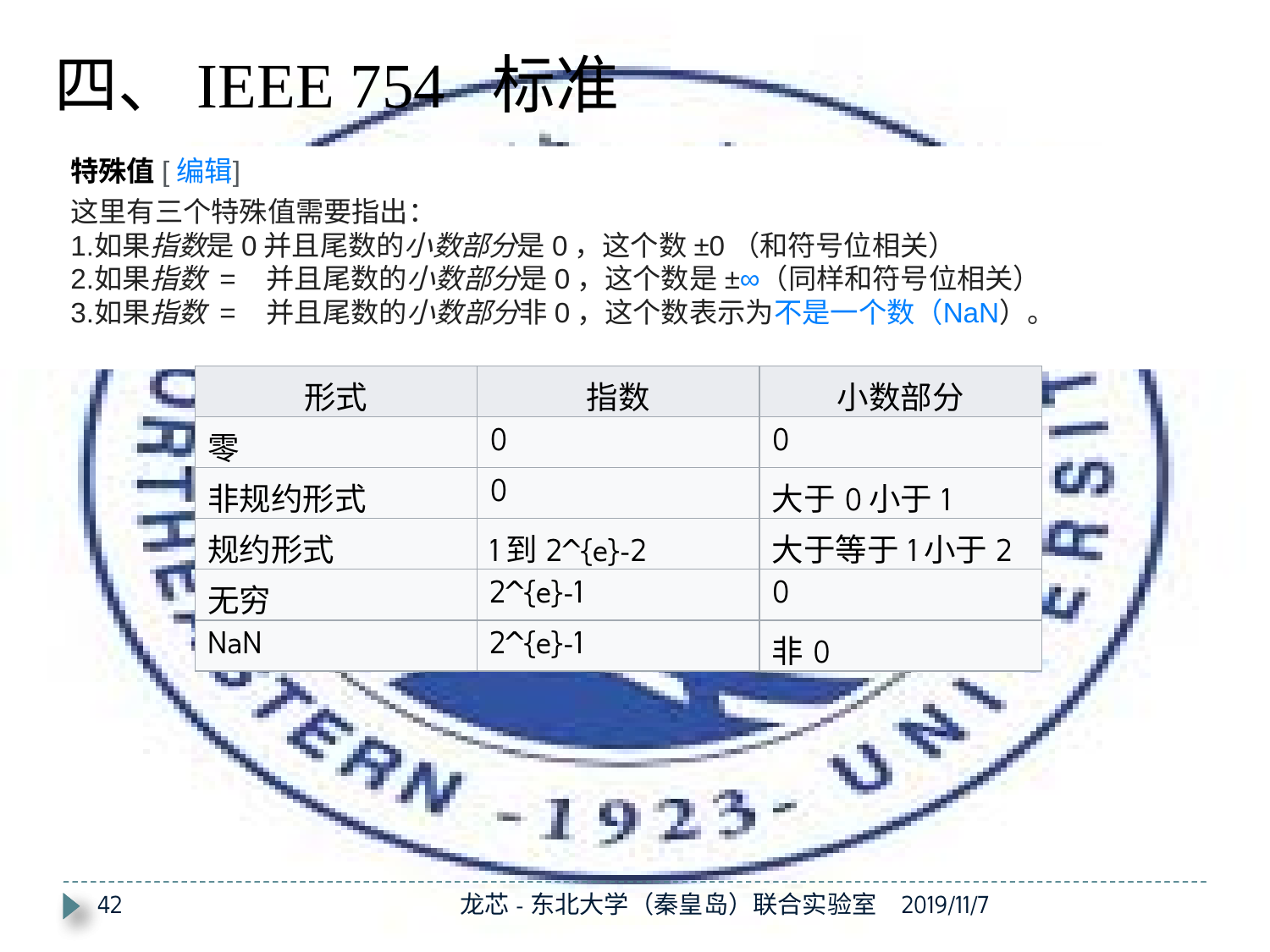

四、IEEE 754  标准
特殊值[编辑]
这里有三个特殊值需要指出：
如果指数是0并且尾数的小数部分是0，这个数±0（和符号位相关）
如果指数 =   并且尾数的小数部分是0，这个数是±∞（同样和符号位相关）
如果指数 =   并且尾数的小数部分非0，这个数表示为不是一个数（NaN）。

| 形式 | 指数 | 小数部分 |
| --- | --- | --- |
| 零 | 0 | 0 |
| 非规约形式 | 0 | 大于0小于1 |
| 规约形式 | 1到2^{e}-2 | 大于等于1小于2 |
| 无穷 | 2^{e}-1 | 0 |
| NaN | 2^{e}-1 | 非0 |
42
龙芯-东北大学（秦皇岛）联合实验室
2019/11/7